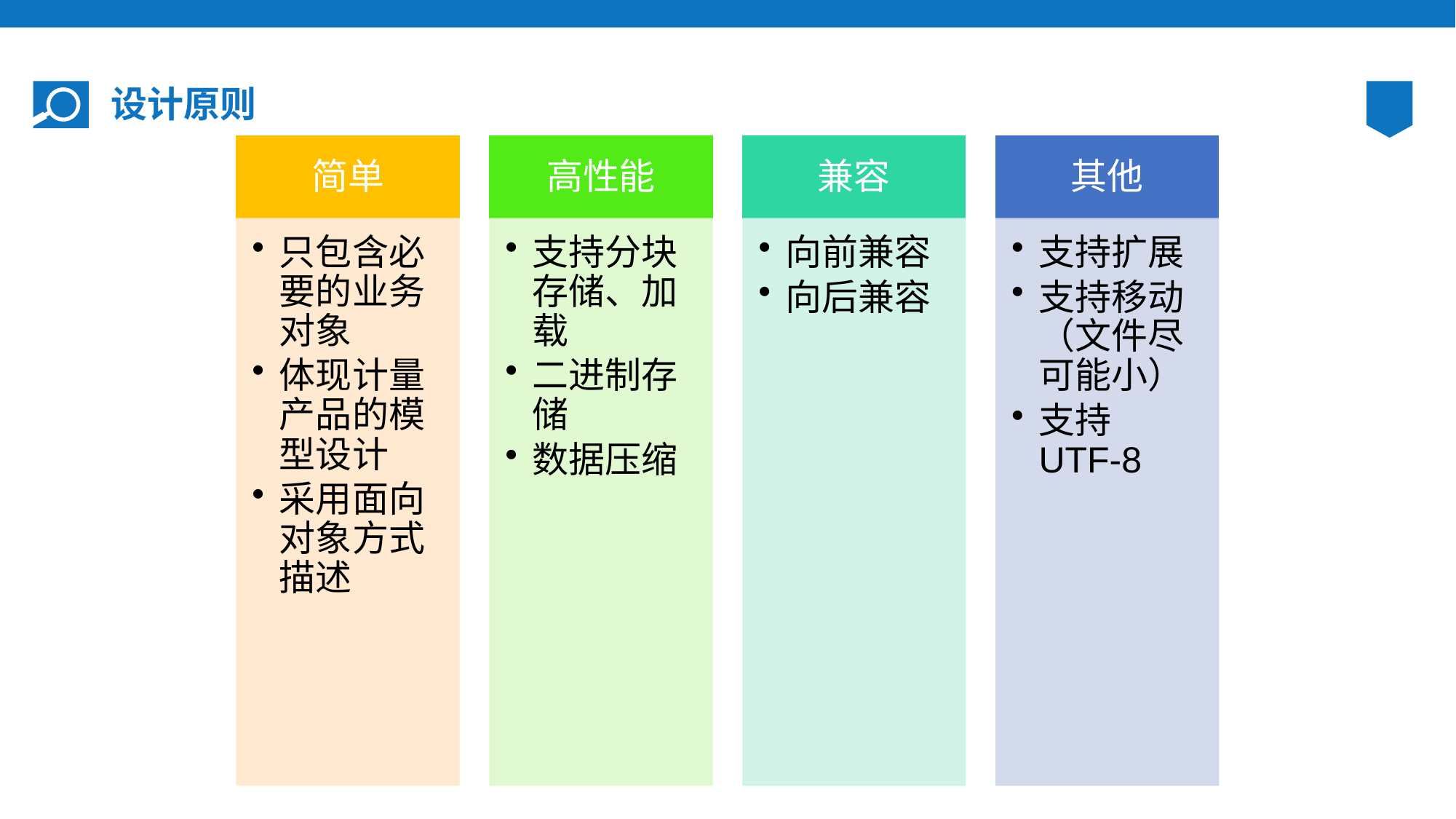

# 设计原则
简单
只包含必要的业务对象
体现计量产品的模型设计
采用面向对象方式描述
高性能
支持分块存储、加载
二进制存储
数据压缩
兼容
向前兼容
向后兼容
其他
支持扩展
支持移动（文件尽可能小）
支持UTF-8